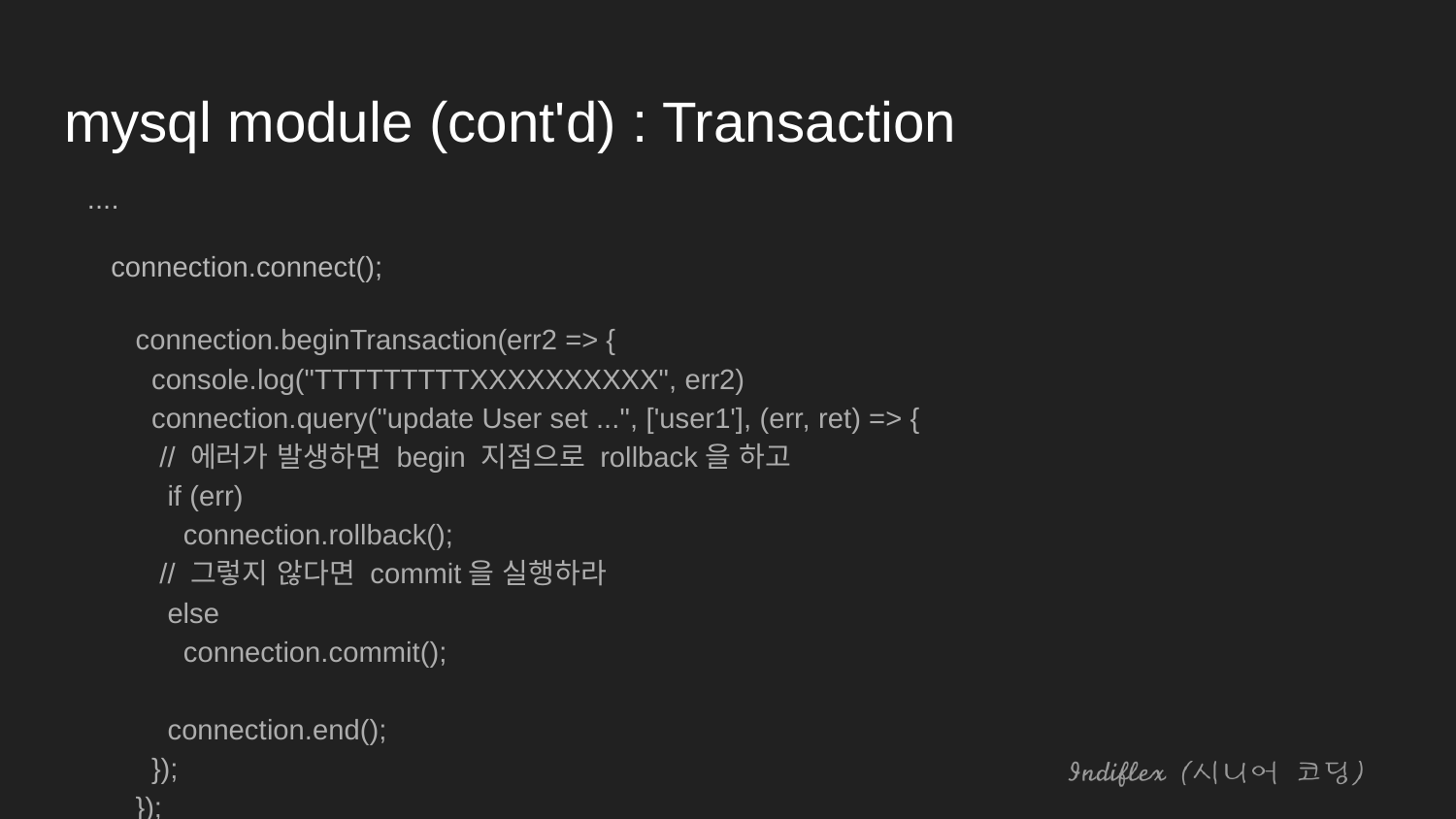

# mysql module (cont'd) : Transaction
....

   connection.connect();

  connection.beginTransaction(err2 => {
    console.log("TTTTTTTTTXXXXXXXXXX", err2)
    connection.query("update User set ...", ['user1'], (err, ret) => {
     // 에러가 발생하면 begin 지점으로 rollback을 하고
      if (err)
        connection.rollback();
     // 그렇지 않다면 commit을 실행하라
      else
        connection.commit();

      connection.end();
    });
  });